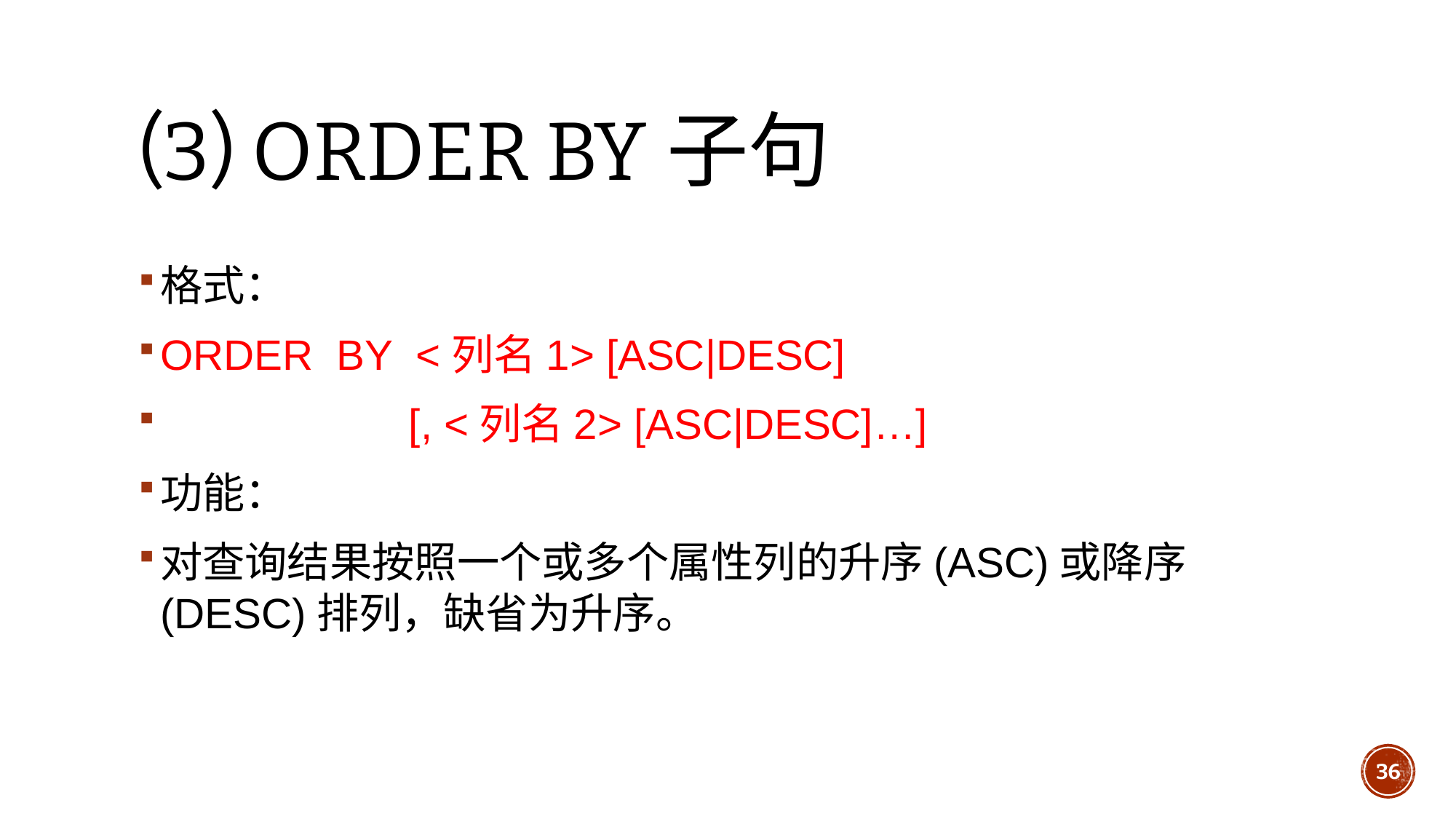

# (3) ORDER BY子句
格式：
ORDER  BY  <列名1> [ASC|DESC]
                     [, <列名2> [ASC|DESC]…]
功能：
对查询结果按照一个或多个属性列的升序(ASC)或降序(DESC)排列，缺省为升序。

36